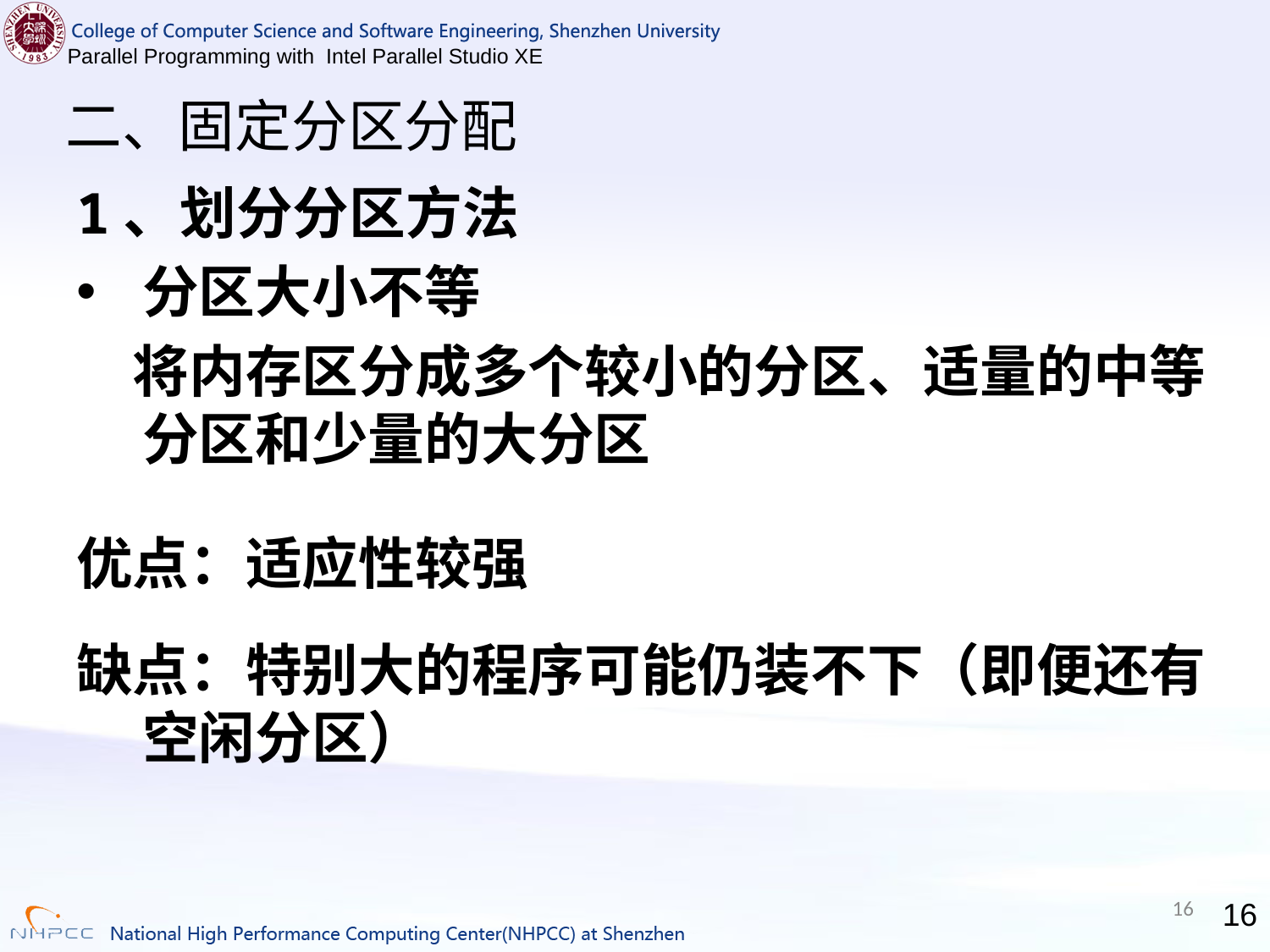

# 二、固定分区分配
1、划分分区方法
分区大小不等
　将内存区分成多个较小的分区、适量的中等分区和少量的大分区
优点：适应性较强
缺点：特别大的程序可能仍装不下（即便还有空闲分区）
16
16